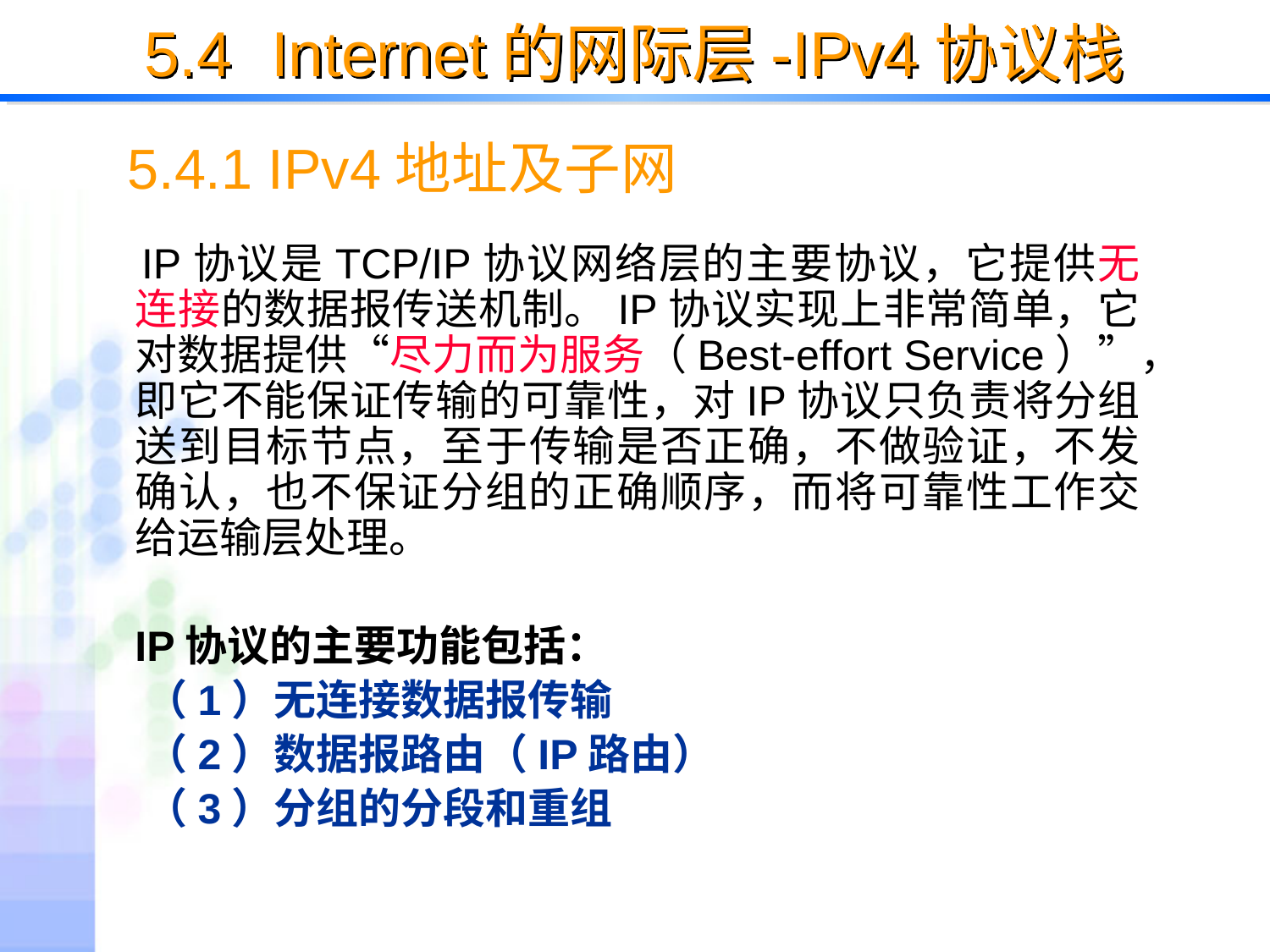

# 5.4	Internet的网际层-IPv4协议栈
5.4.1 IPv4地址及子网
    IP协议是TCP/IP协议网络层的主要协议，它提供无连接的数据报传送机制。IP协议实现上非常简单，它对数据提供“尽力而为服务（Best-effort Service）”，即它不能保证传输的可靠性，对IP协议只负责将分组送到目标节点，至于传输是否正确，不做验证，不发确认，也不保证分组的正确顺序，而将可靠性工作交给运输层处理。

    IP协议的主要功能包括：
     （1）无连接数据报传输
     （2）数据报路由（IP路由）
     （3）分组的分段和重组